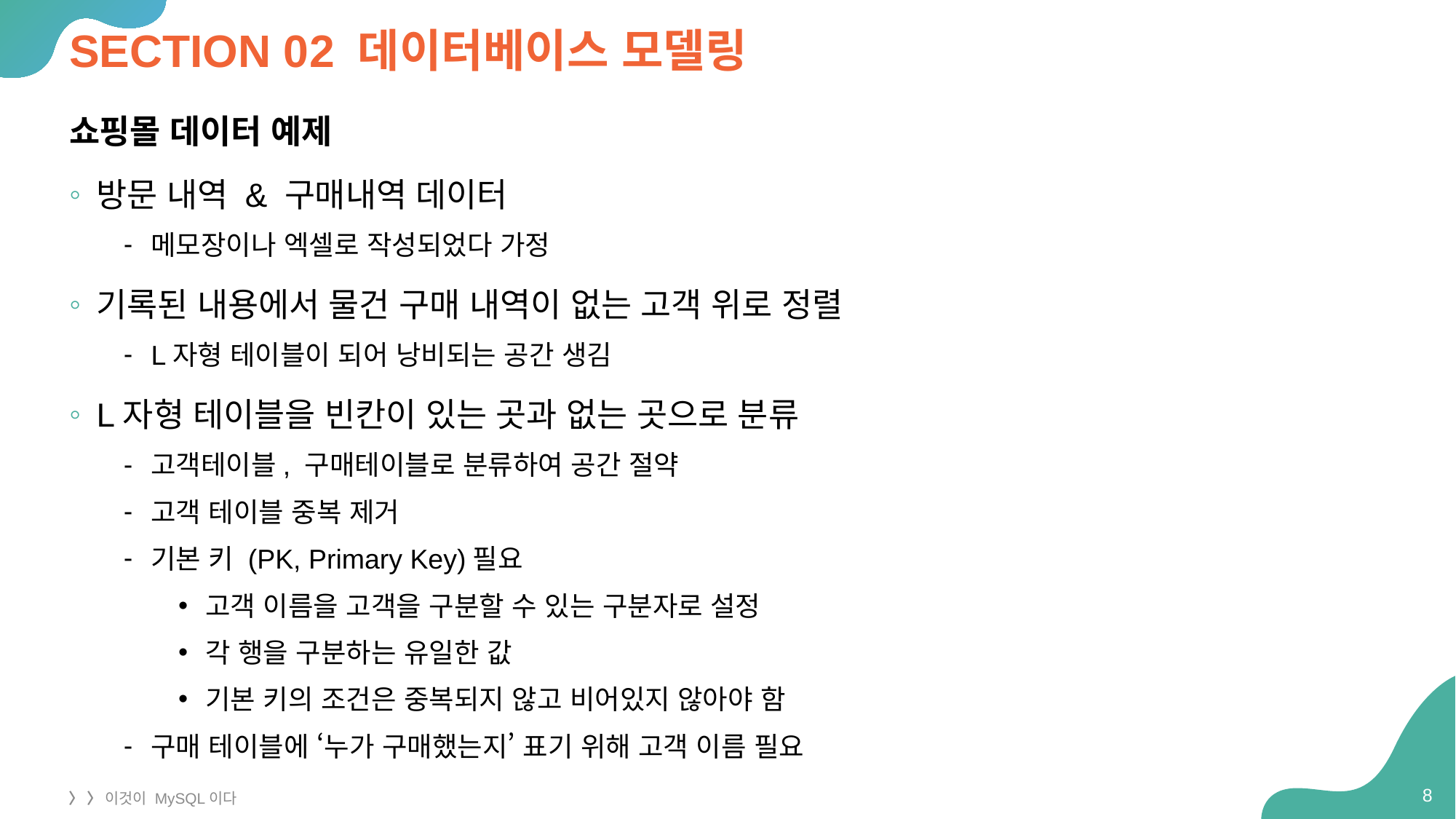

# SECTION 02 데이터베이스 모델링
쇼핑몰 데이터 예제
방문 내역 & 구매내역 데이터
메모장이나 엑셀로 작성되었다 가정
기록된 내용에서 물건 구매 내역이 없는 고객 위로 정렬
L자형 테이블이 되어 낭비되는 공간 생김
L자형 테이블을 빈칸이 있는 곳과 없는 곳으로 분류
고객테이블, 구매테이블로 분류하여 공간 절약
고객 테이블 중복 제거
기본 키 (PK, Primary Key)필요
고객 이름을 고객을 구분할 수 있는 구분자로 설정
각 행을 구분하는 유일한 값
기본 키의 조건은 중복되지 않고 비어있지 않아야 함
구매 테이블에 ‘누가 구매했는지’ 표기 위해 고객 이름 필요
8
〉 〉 이것이 MySQL이다